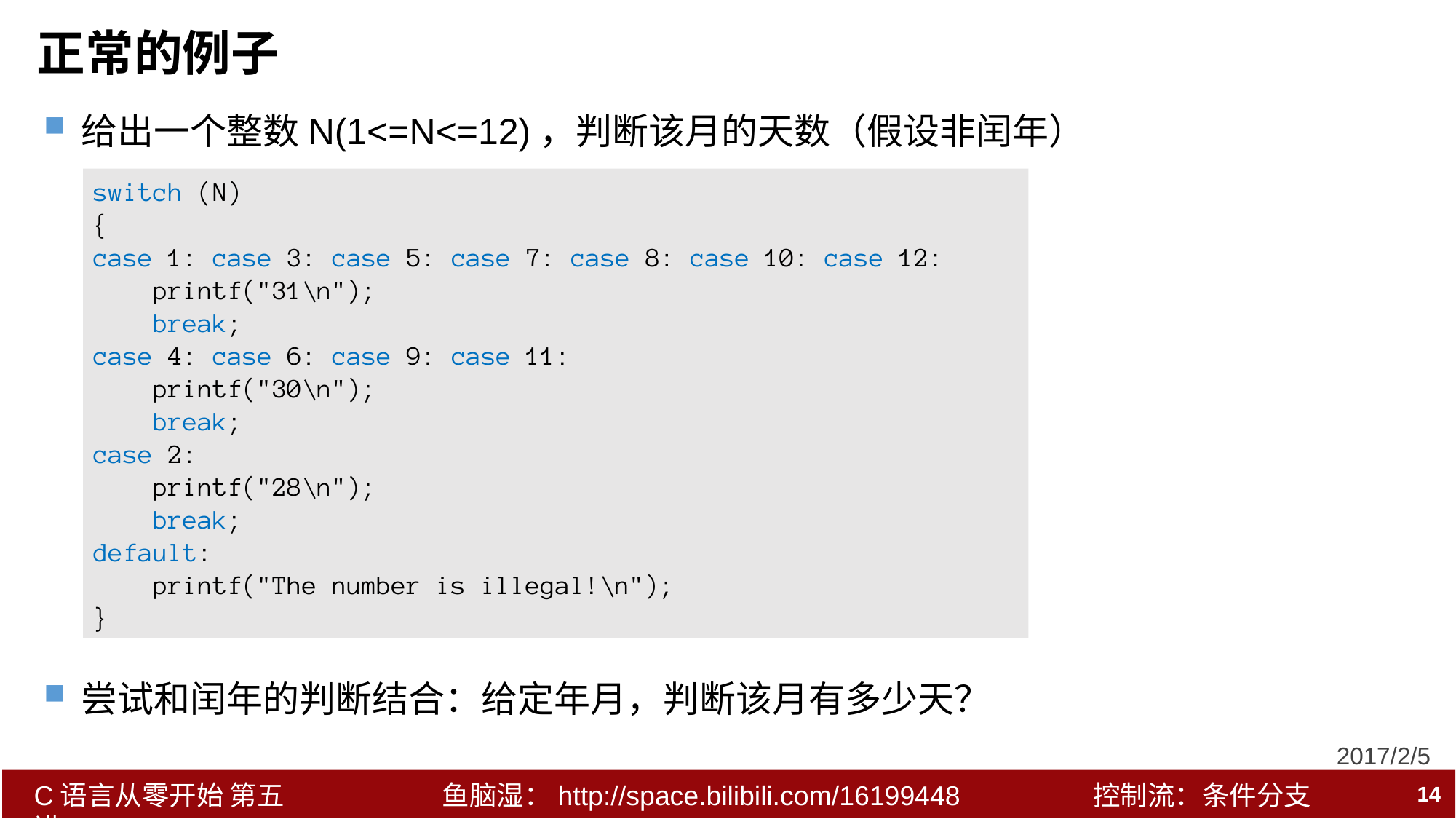

# 正常的例子
给出一个整数N(1<=N<=12)，判断该月的天数（假设非闰年）

尝试和闰年的判断结合：给定年月，判断该月有多少天？
switch (N)
{
case 1: case 3: case 5: case 7: case 8: case 10: case 12:
    printf("31\n");
    break;
case 4: case 6: case 9: case 11:
    printf("30\n");
    break;
case 2:
    printf("28\n");
    break;
default:
    printf("The number is illegal!\n");
}
2017/2/5
14